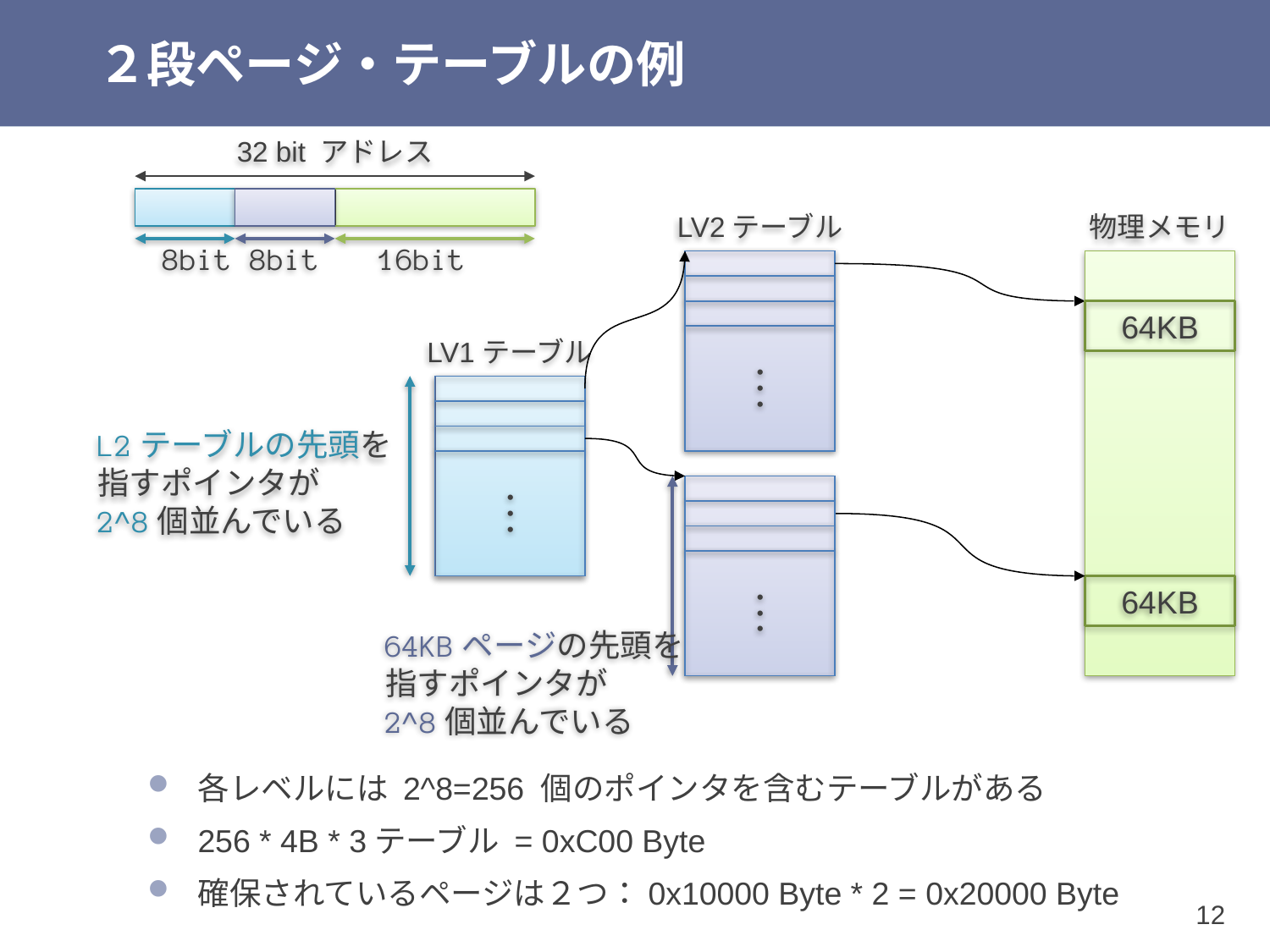

# ２段ページ・テーブルの例
32 bit アドレス

LV2テーブル
物理メモリ
8bit
8bit
16bit

64KB
LV1テーブル
･･･

･･･
L2テーブルの先頭を
指すポインタが
2^8個並んでいる

･･･
64KB
64KBページの先頭を
指すポインタが
2^8個並んでいる
各レベルには 2^8=256 個のポインタを含むテーブルがある
256 * 4B * 3テーブル = 0xC00 Byte
確保されているページは２つ：0x10000 Byte * 2 = 0x20000 Byte